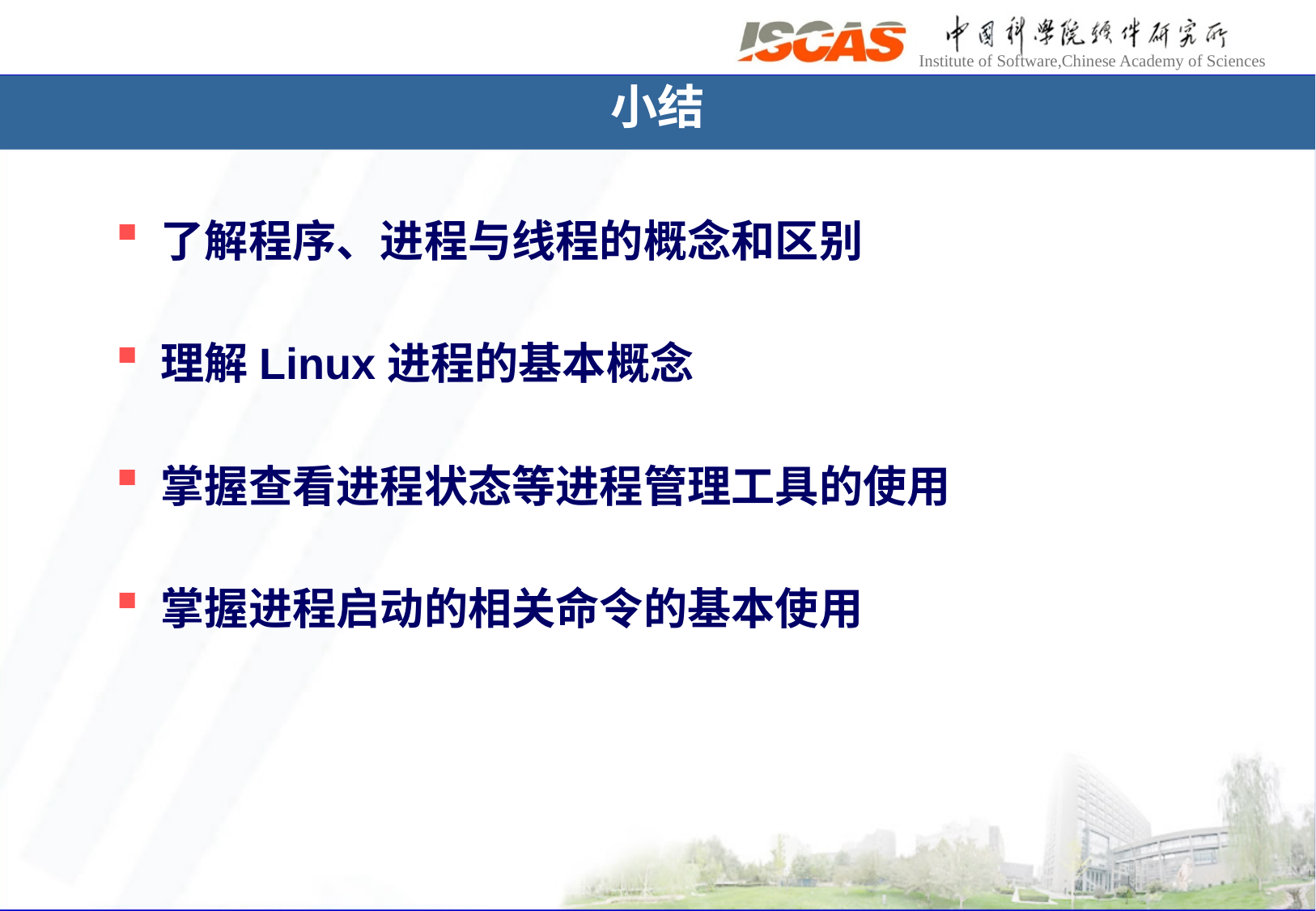

# 小结
了解程序、进程与线程的概念和区别

理解Linux进程的基本概念

掌握查看进程状态等进程管理工具的使用

掌握进程启动的相关命令的基本使用